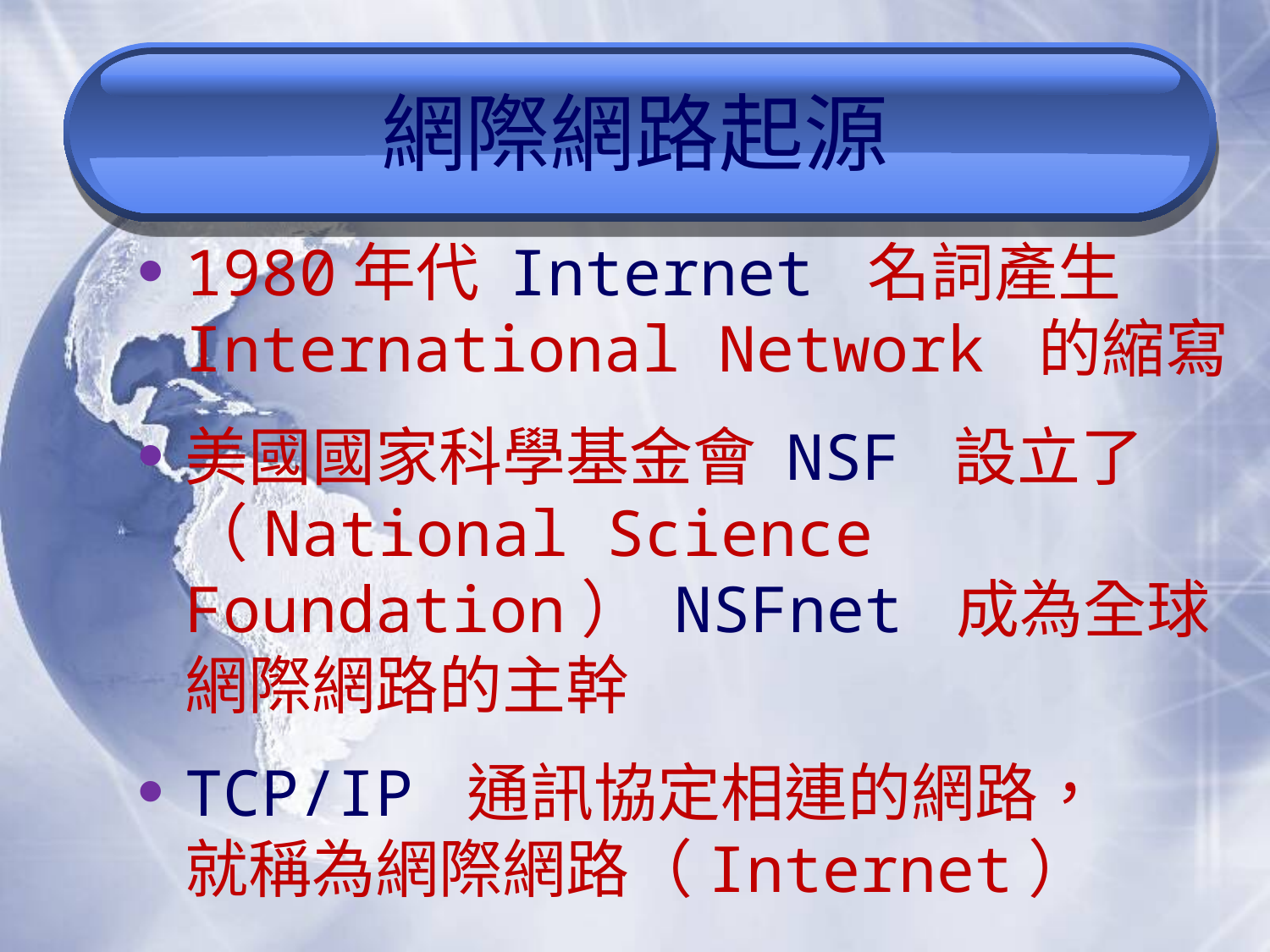

# 網際網路起源
1980年代 Internet 名詞產生
International Network 的縮寫
美國國家科學基金會 NSF 設立了
（National Science Foundation） NSFnet 成為全球網際網路的主幹
TCP/IP 通訊協定相連的網路，
就稱為網際網路（Internet）